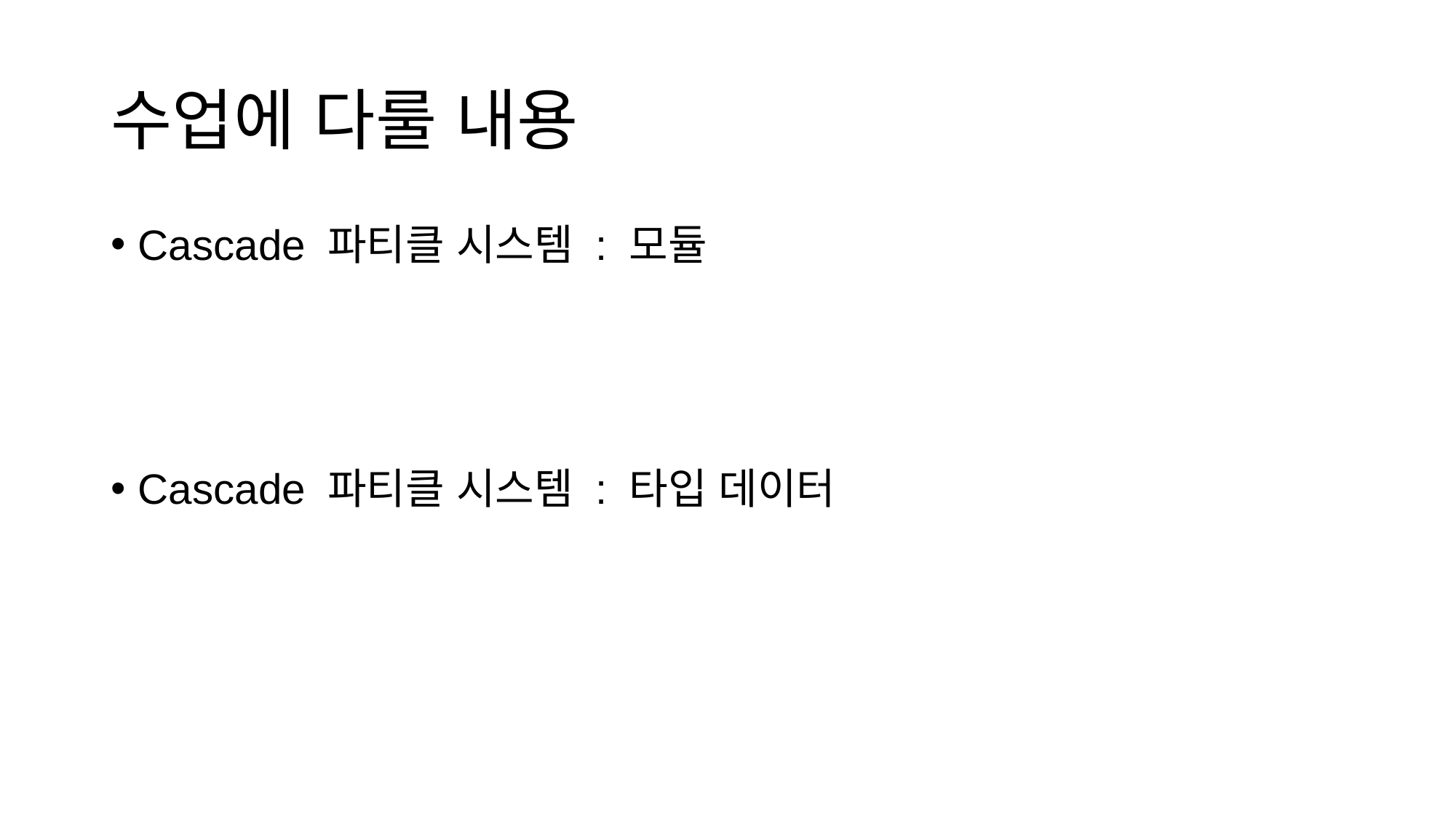

# 수업에 다룰 내용
Cascade 파티클 시스템 : 모듈

Cascade 파티클 시스템 : 타입 데이터